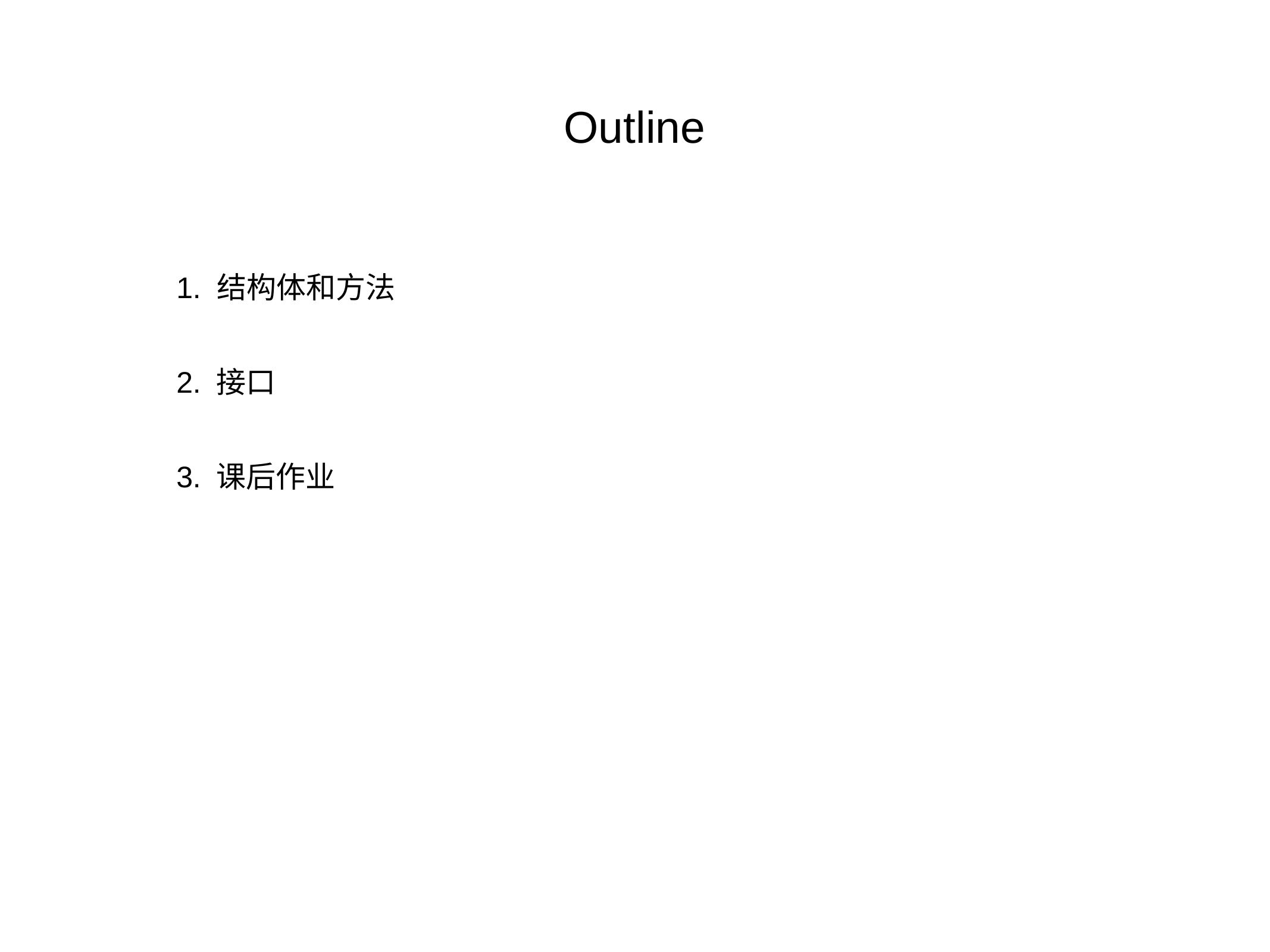

Outline
1. 结构体和方法
2. 接口
3. 课后作业